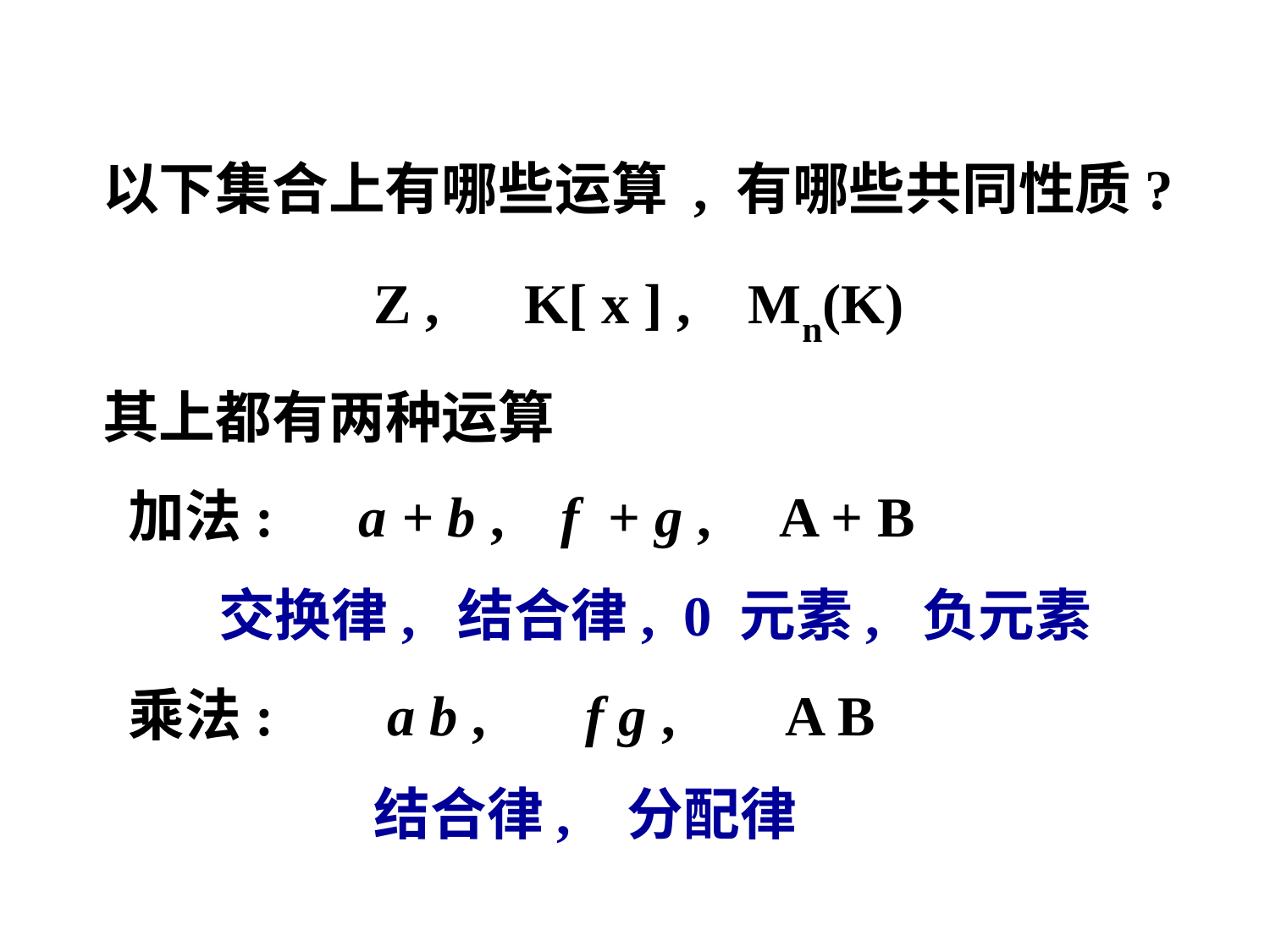

以下集合上有哪些运算 , 有哪些共同性质?
                     Z ,      K[ x ] ,    Mn(K)
 其上都有两种运算
   加法:      a + b ,    f  + g ,     A + B
          交换律,  结合律,  0 元素,  负元素
   乘法:        a b ,       f g ,        A B
                      结合律,   分配律